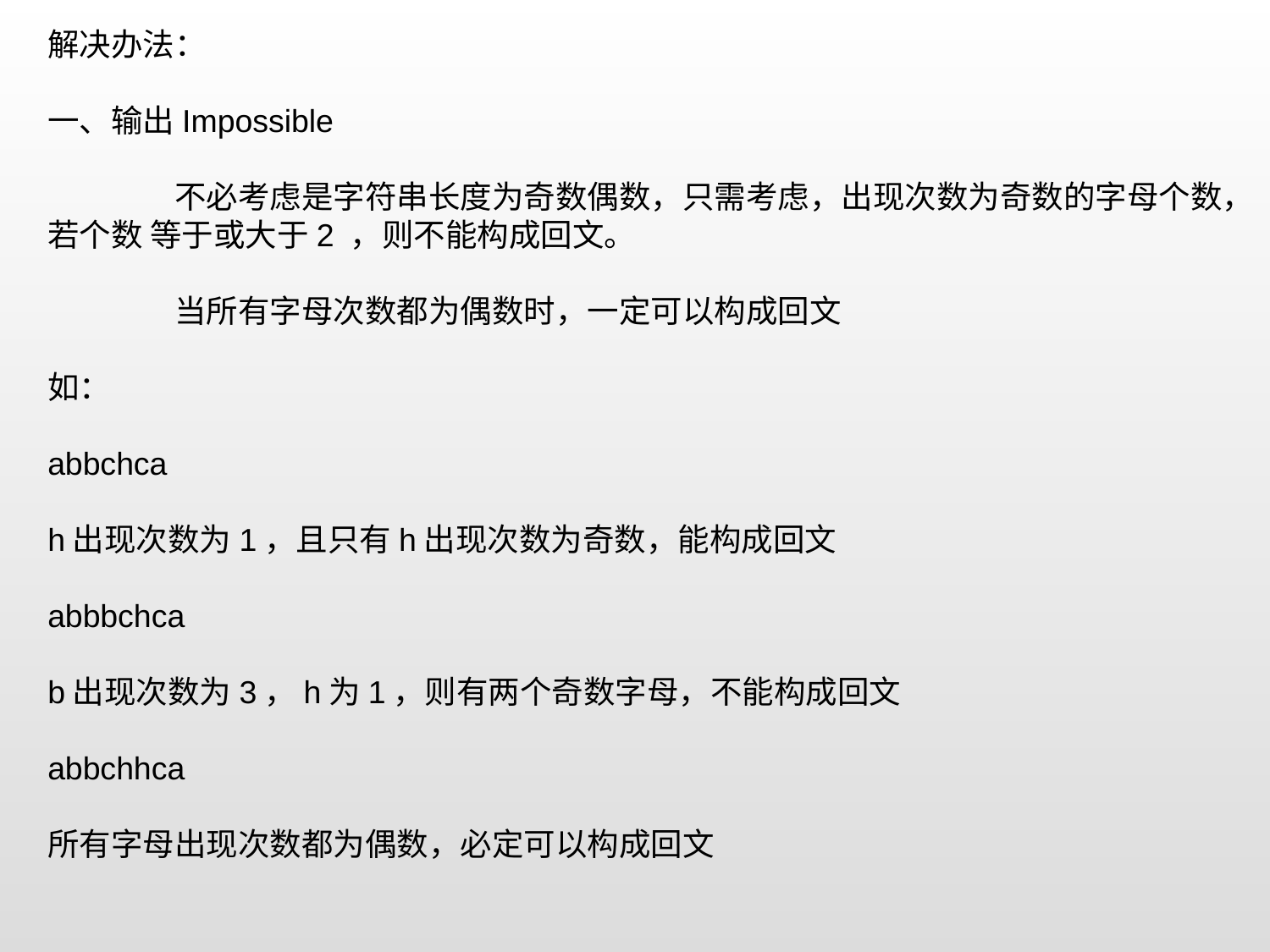

解决办法：

一、输出Impossible

	不必考虑是字符串长度为奇数偶数，只需考虑，出现次数为奇数的字母个数，若个数 等于或大于2 ，则不能构成回文。

	当所有字母次数都为偶数时，一定可以构成回文

如：

abbchca

h出现次数为1，且只有h出现次数为奇数，能构成回文

abbbchca

b出现次数为3，h为1，则有两个奇数字母，不能构成回文

abbchhca

所有字母出现次数都为偶数，必定可以构成回文